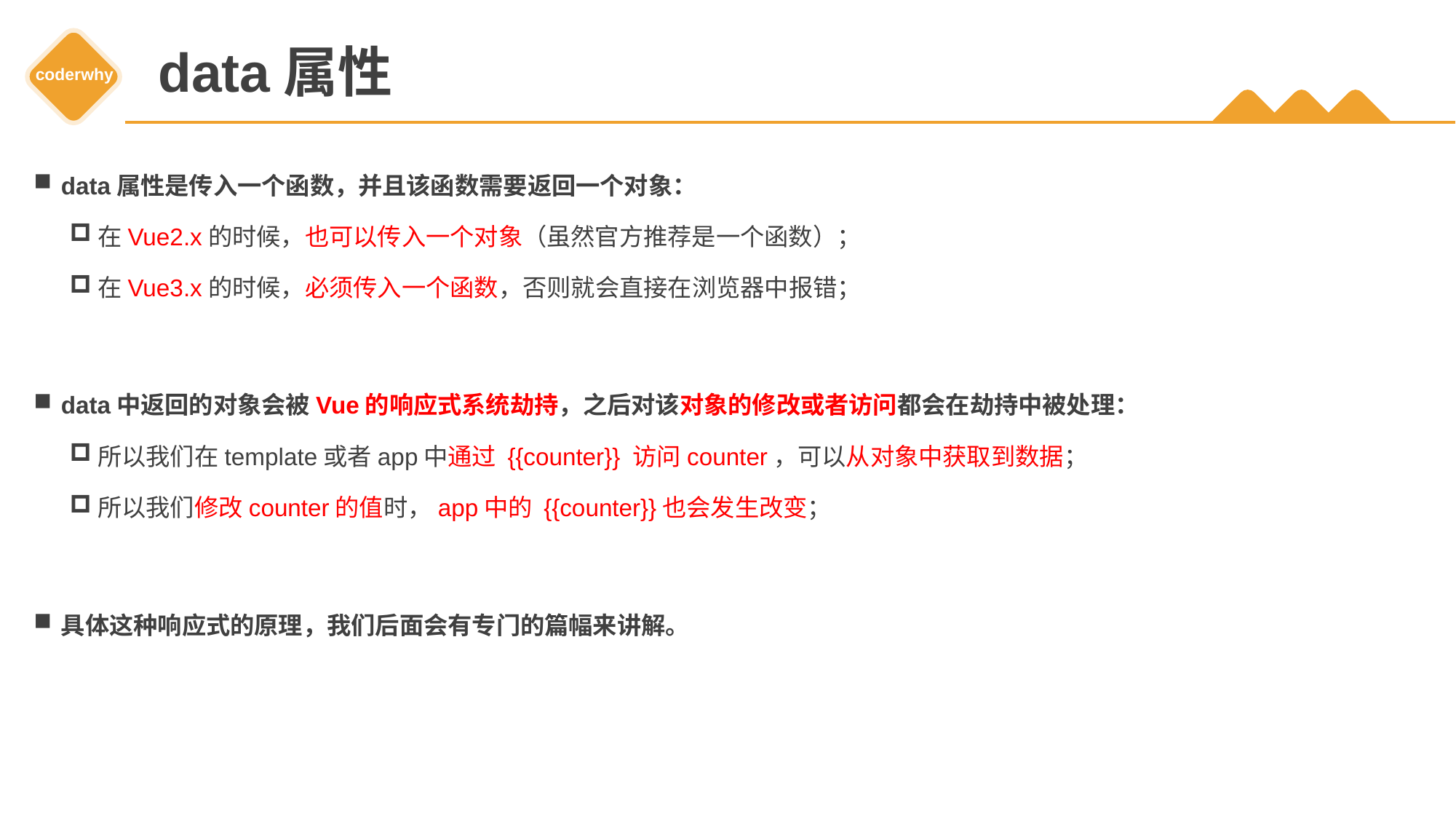

# data属性
data属性是传入一个函数，并且该函数需要返回一个对象：
在Vue2.x的时候，也可以传入一个对象（虽然官方推荐是一个函数）；
在Vue3.x的时候，必须传入一个函数，否则就会直接在浏览器中报错；

data中返回的对象会被Vue的响应式系统劫持，之后对该对象的修改或者访问都会在劫持中被处理：
所以我们在template或者app中通过 {{counter}} 访问counter，可以从对象中获取到数据；
所以我们修改counter的值时，app中的 {{counter}}也会发生改变；

具体这种响应式的原理，我们后面会有专门的篇幅来讲解。